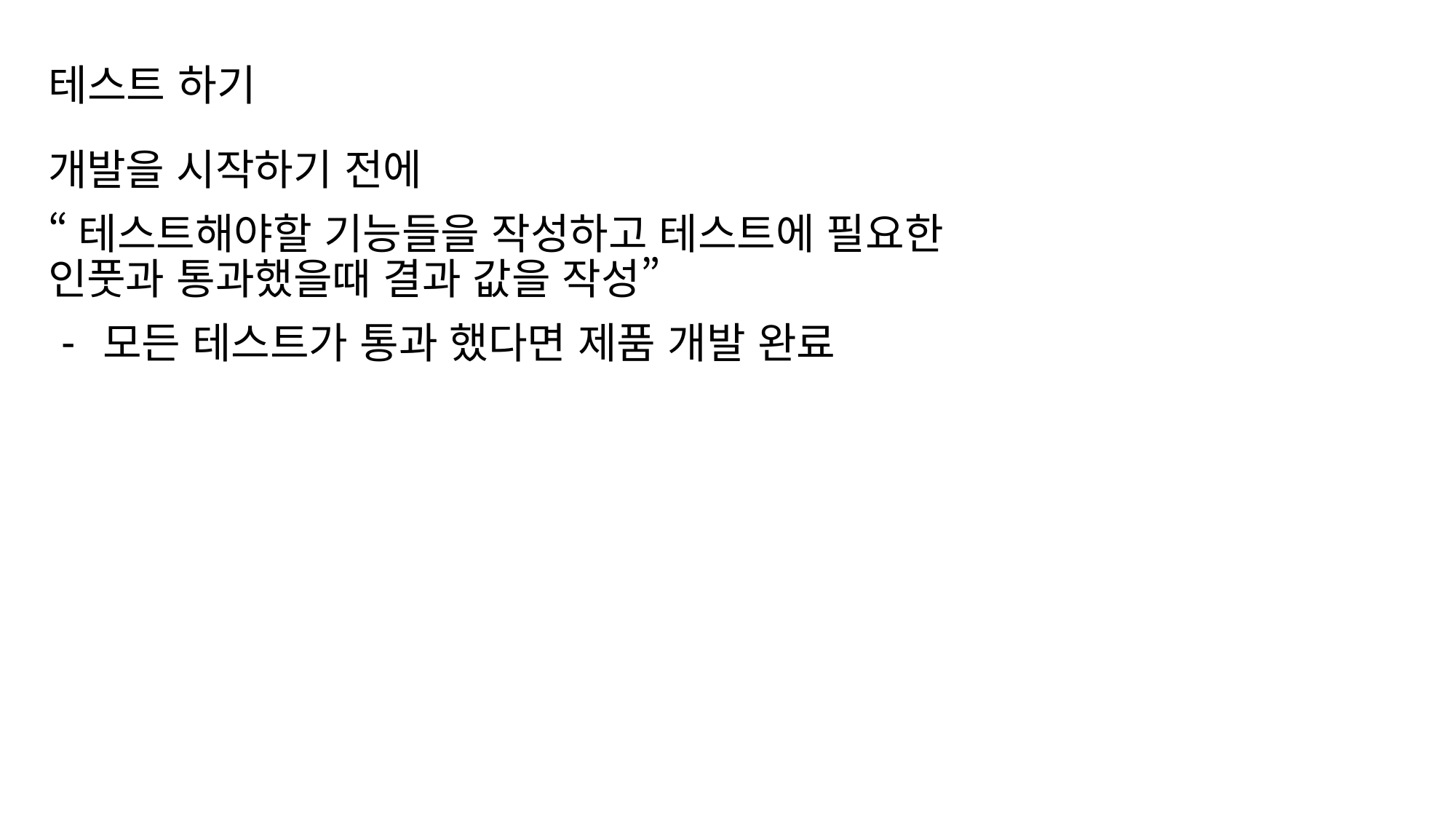

# 테스트 하기
개발을 시작하기 전에
“테스트해야할 기능들을 작성하고 테스트에 필요한 인풋과 통과했을때 결과 값을 작성”
모든 테스트가 통과 했다면 제품 개발 완료